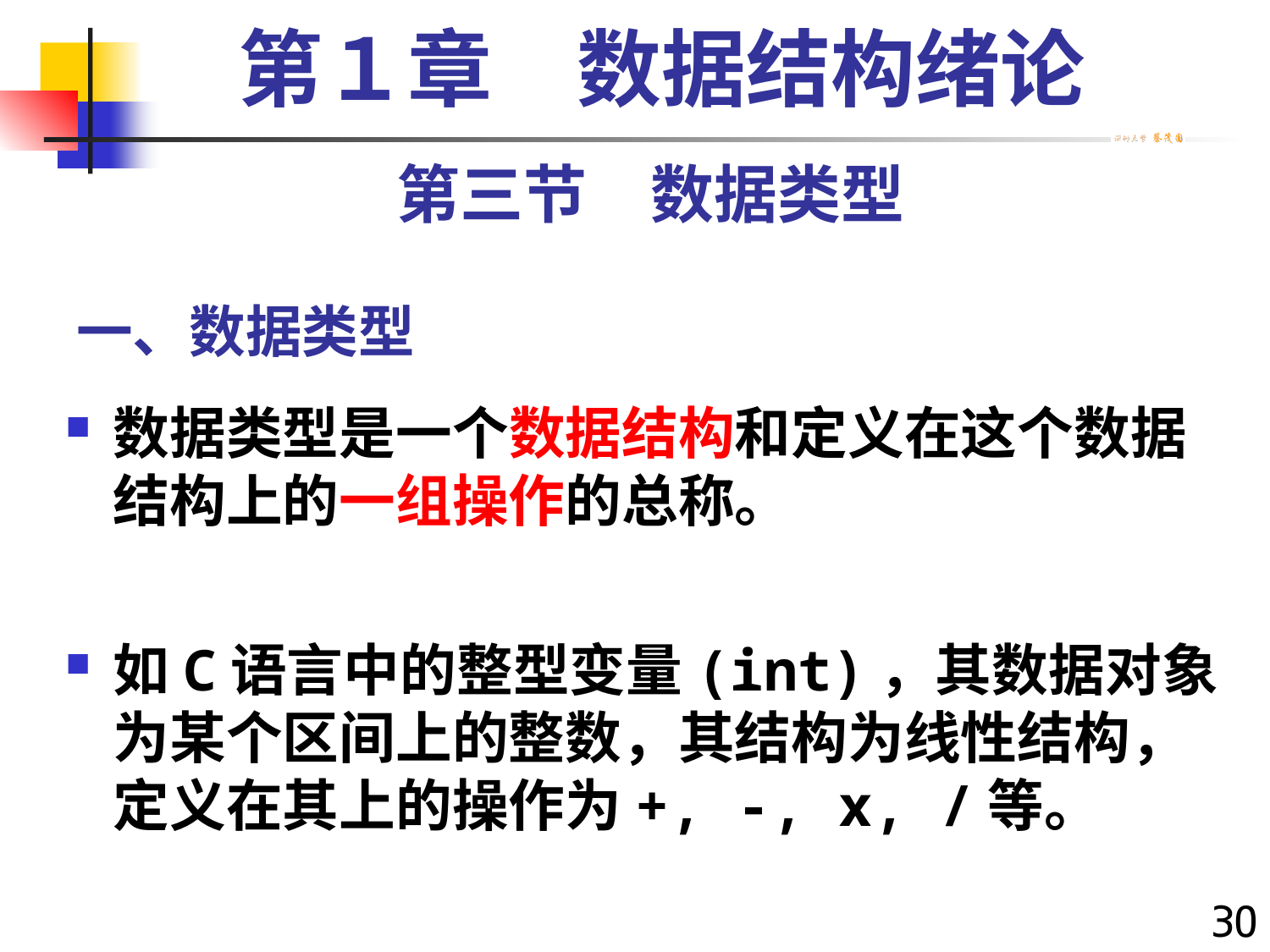

第１章　数据结构绪论
第三节　数据类型
# 一、数据类型
数据类型是一个数据结构和定义在这个数据结构上的一组操作的总称。

如C语言中的整型变量(int)，其数据对象为某个区间上的整数，其结构为线性结构，定义在其上的操作为+, -, x, /等。
30